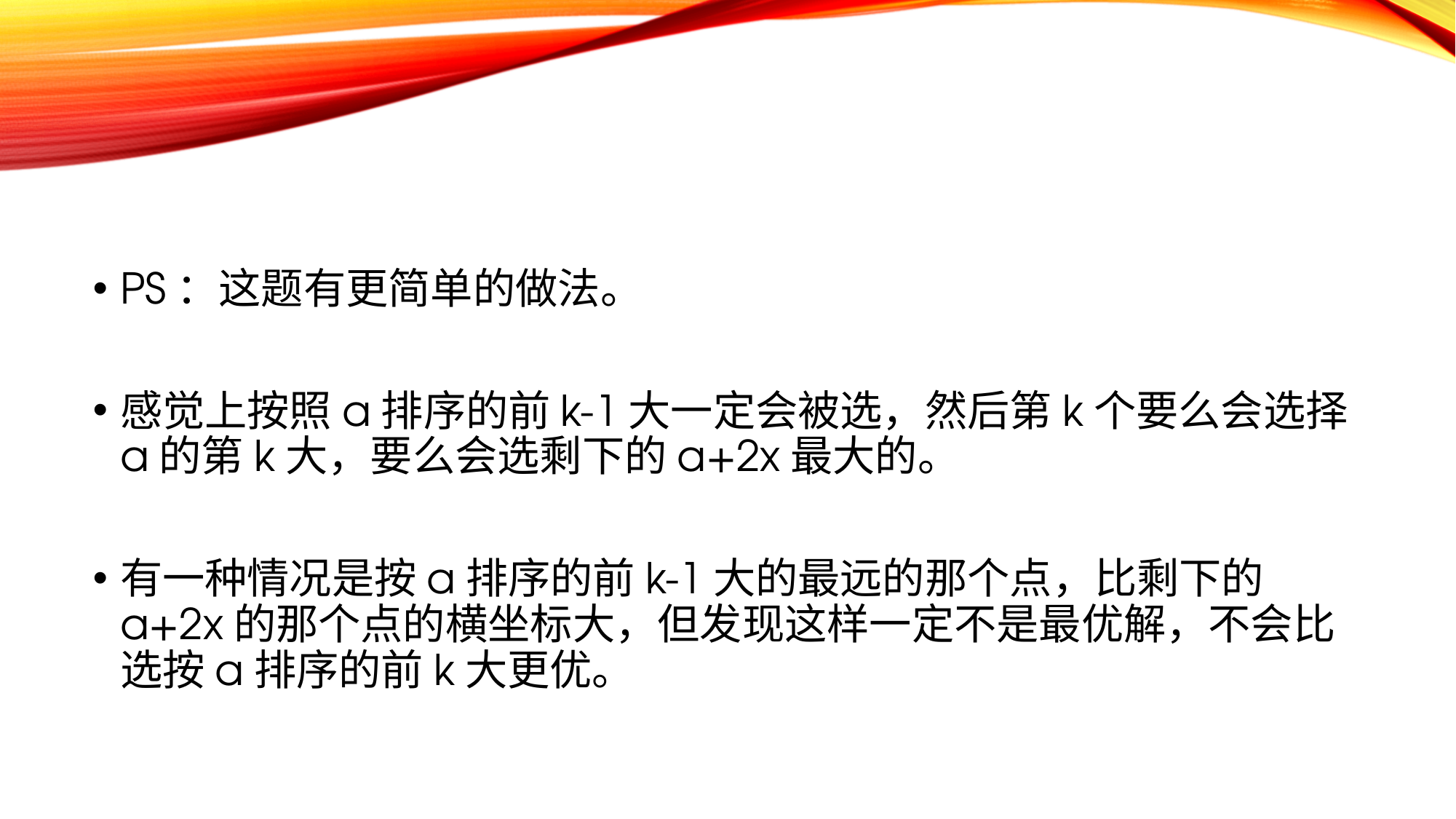

#
PS：这题有更简单的做法。

感觉上按照a排序的前k-1大一定会被选，然后第k个要么会选择a的第k大，要么会选剩下的a+2x最大的。

有一种情况是按a排序的前k-1大的最远的那个点，比剩下的a+2x的那个点的横坐标大，但发现这样一定不是最优解，不会比选按a排序的前k大更优。